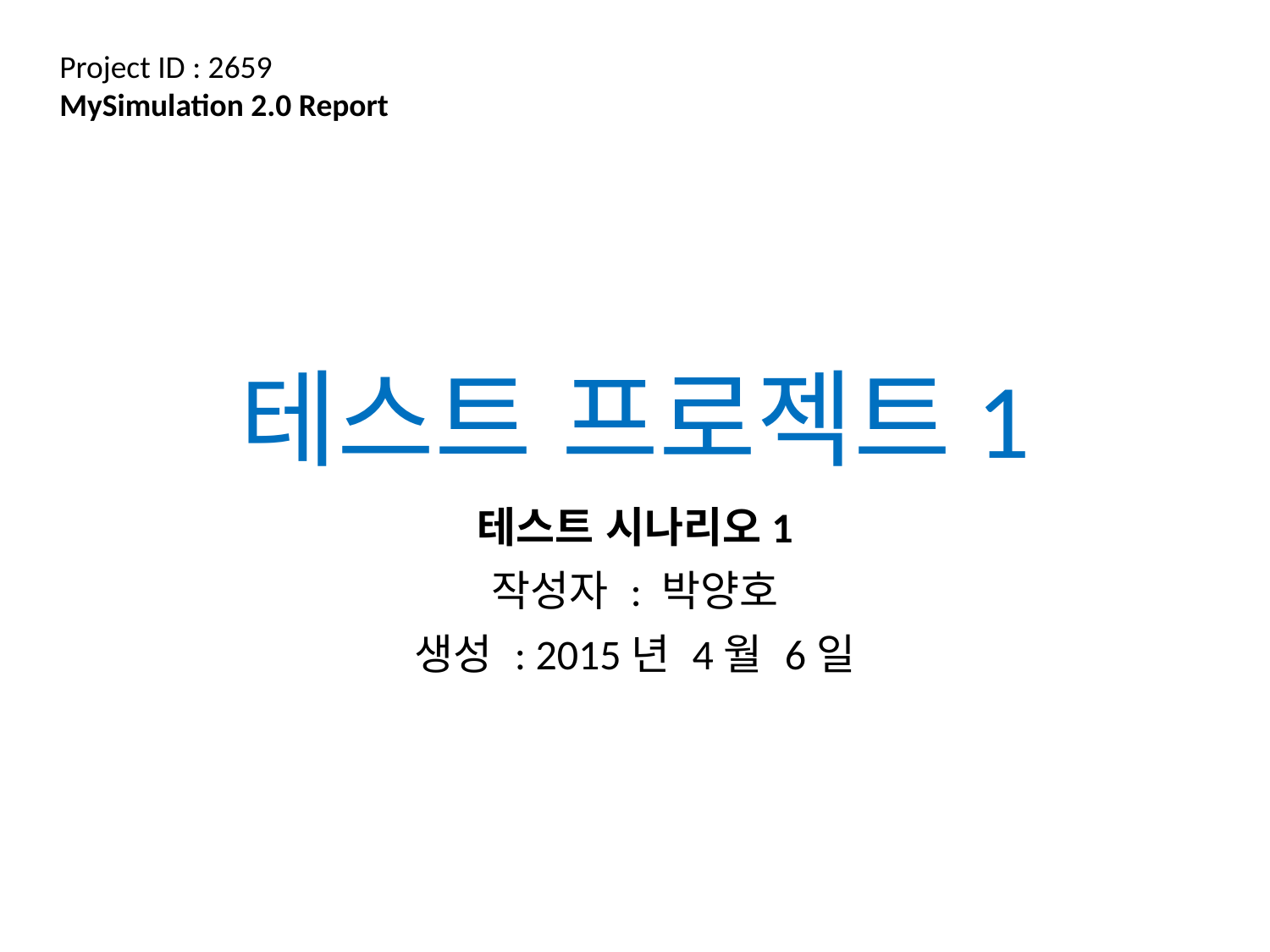

Project ID : 2659
MySimulation 2.0 Report
# 테스트 프로젝트1
테스트 시나리오1
작성자 : 박양호
생성 : 2015년 4월 6일